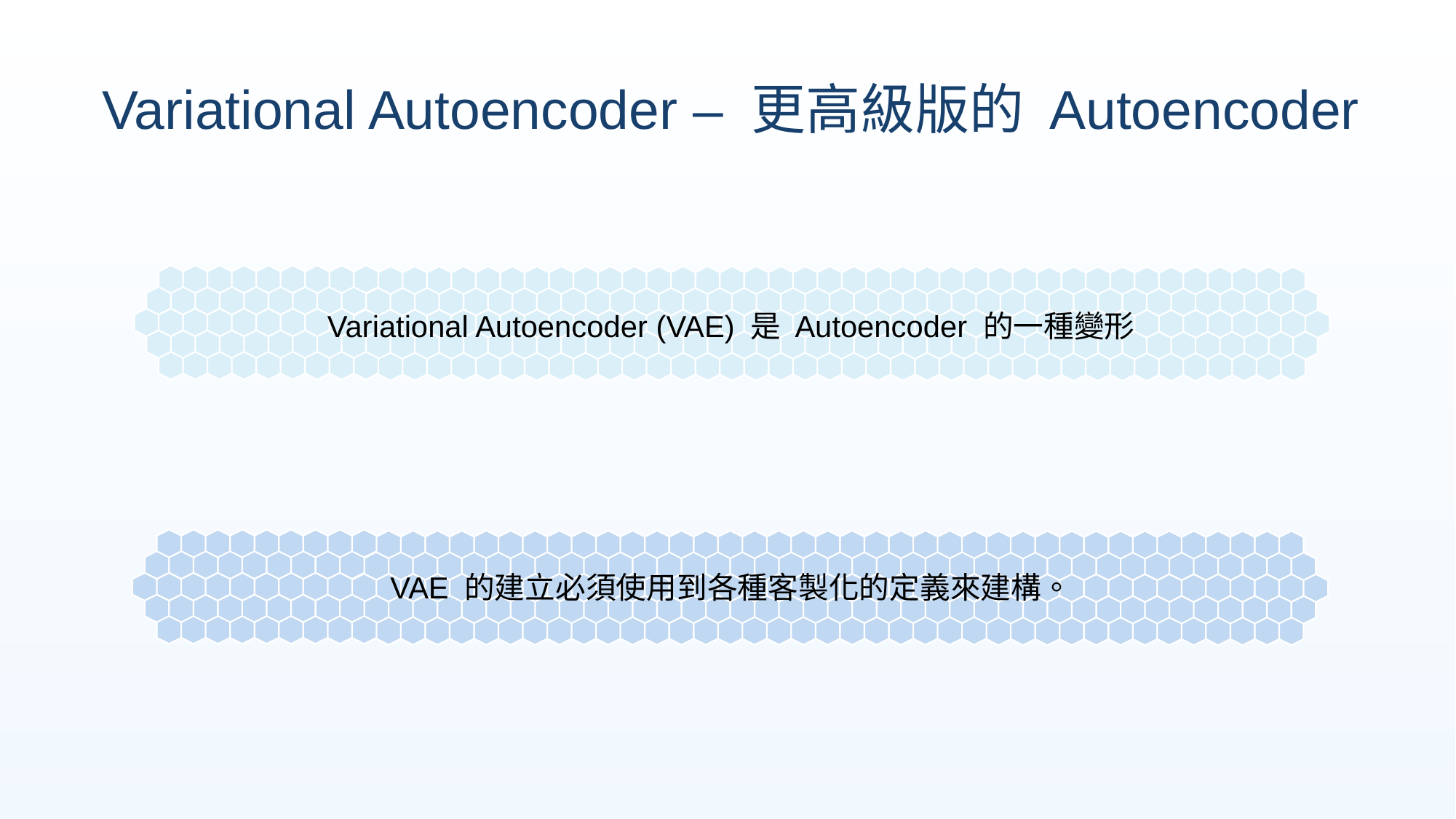

Variational Autoencoder – 更高級版的 Autoencoder

Variational Autoencoder (VAE) 是 Autoencoder 的一種變形

VAE 的建立必須使用到各種客製化的定義來建構。